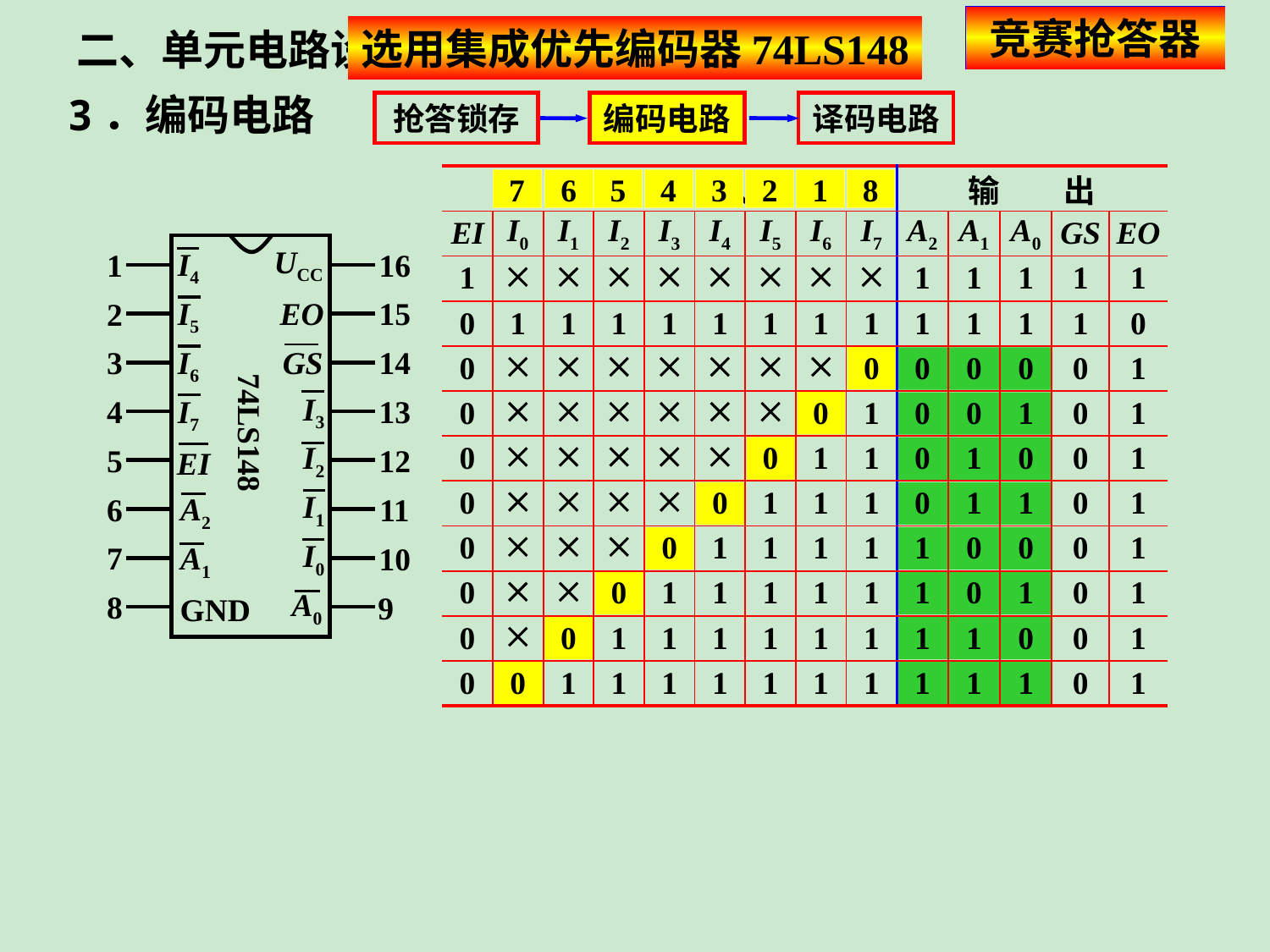

竞赛抢答器
二、单元电路设计、器件选择
选用集成优先编码器74LS148
3．编码电路
译码电路
抢答锁存
编码电路

| 输　　　入 |  |  |  |  |  |  |  |  | 输　　出 |  |  |  |  |
| --- | --- | --- | --- | --- | --- | --- | --- | --- | --- | --- | --- | --- | --- |
| EI | I0 | I1 | I2 | I3 | I4 | I5 | I6 | I7 | A2 | A1 | A0 | GS | EO |
| 1 | × | × | × | × | × | × | × | × | 1 | 1 | 1 | 1 | 1 |
| 0 | 1 | 1 | 1 | 1 | 1 | 1 | 1 | 1 | 1 | 1 | 1 | 1 | 0 |
| 0 | × | × | × | × | × | × | × | 0 | 0 | 0 | 0 | 0 | 1 |
| 0 | × | × | × | × | × | × | 0 | 1 | 0 | 0 | 1 | 0 | 1 |
| 0 | × | × | × | × | × | 0 | 1 | 1 | 0 | 1 | 0 | 0 | 1 |
| 0 | × | × | × | × | 0 | 1 | 1 | 1 | 0 | 1 | 1 | 0 | 1 |
| 0 | × | × | × | 0 | 1 | 1 | 1 | 1 | 1 | 0 | 0 | 0 | 1 |
| 0 | × | × | 0 | 1 | 1 | 1 | 1 | 1 | 1 | 0 | 1 | 0 | 1 |
| 0 | × | 0 | 1 | 1 | 1 | 1 | 1 | 1 | 1 | 1 | 0 | 0 | 1 |
| 0 | 0 | 1 | 1 | 1 | 1 | 1 | 1 | 1 | 1 | 1 | 1 | 0 | 1 |
7
6
5
4
3
2
1
8

UCC
16
1
I4
EO
15
2
I5
GS
14
3
I6
74LS148
I3
4
13
I7
I2
5
12
EI
I1
6
11
A2
7
I0
10
A1
8
A0
9
GND